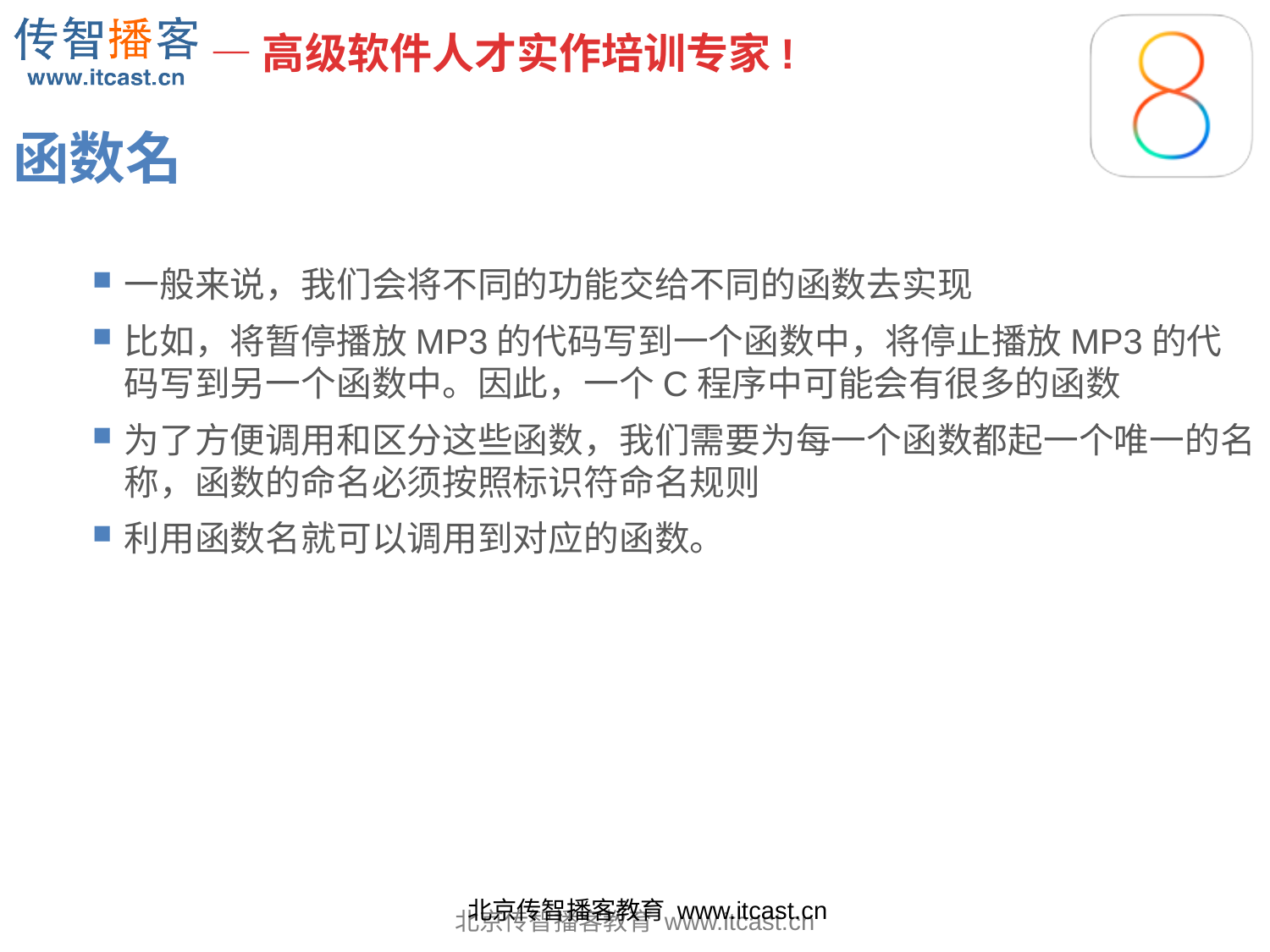

函数名
一般来说，我们会将不同的功能交给不同的函数去实现
比如，将暂停播放MP3的代码写到一个函数中，将停止播放MP3的代码写到另一个函数中。因此，一个C程序中可能会有很多的函数
为了方便调用和区分这些函数，我们需要为每一个函数都起一个唯一的名称，函数的命名必须按照标识符命名规则
利用函数名就可以调用到对应的函数。
北京传智播客教育 www.itcast.cn